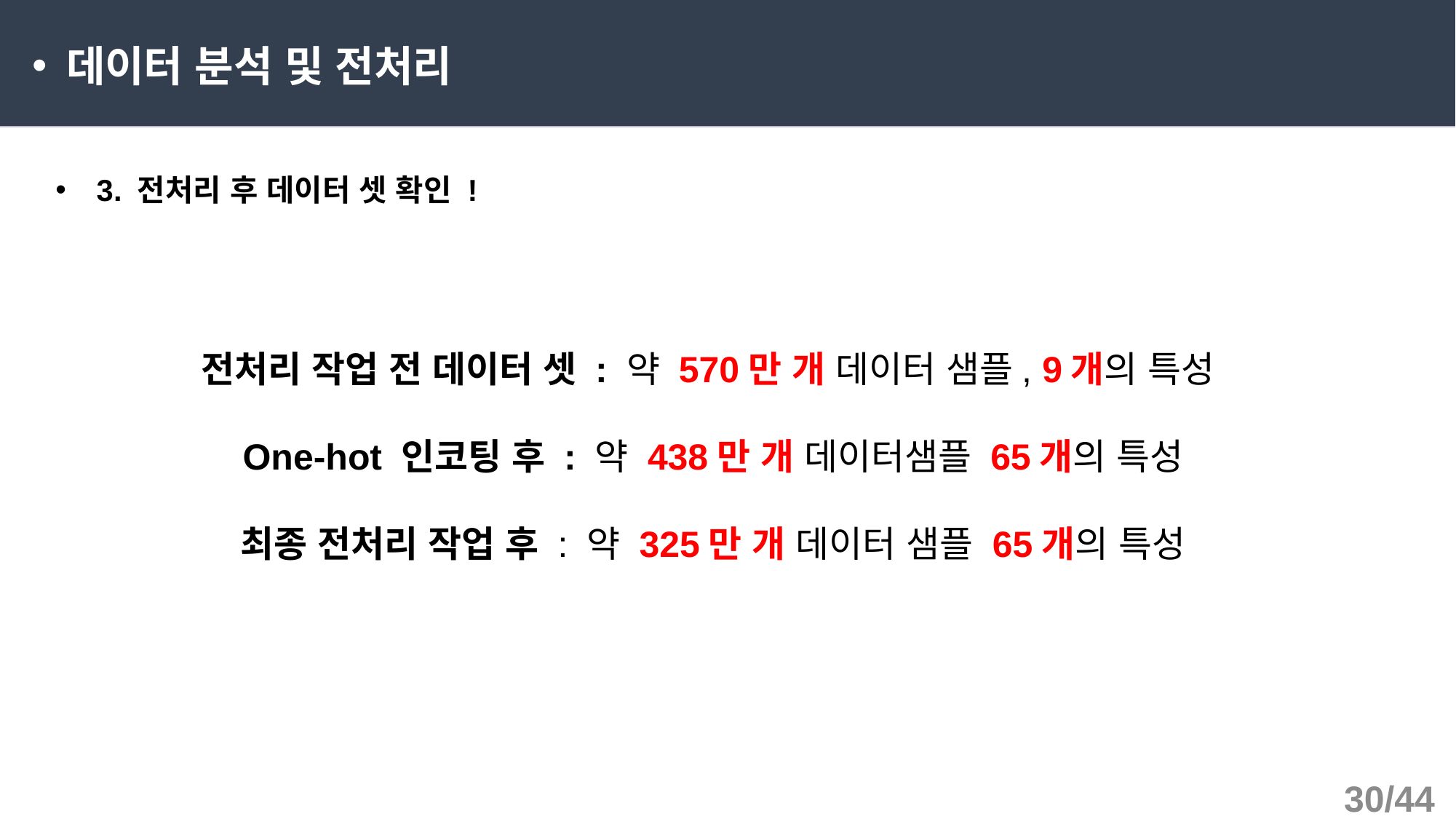

데이터 분석 및 전처리
3. 전처리 후 데이터 셋 확인 !

전처리 작업 전 데이터 셋 : 약 570만 개 데이터 샘플, 9개의 특성

One-hot 인코팅 후 : 약 438만 개 데이터샘플 65개의 특성

최종 전처리 작업 후 : 약 325만 개 데이터 샘플 65개의 특성

30/44